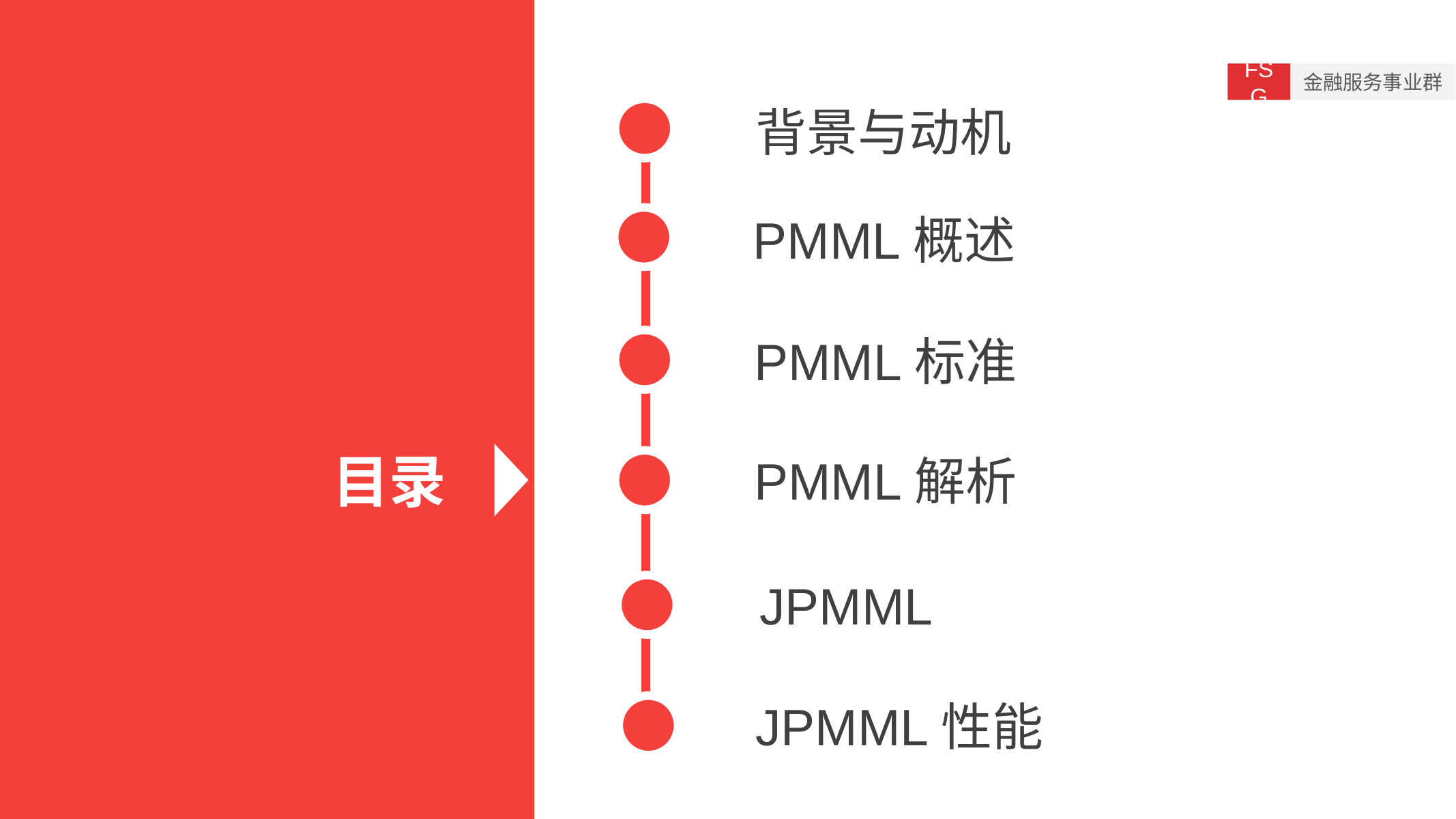

背景与动机

PMML概述

PMML标准

目录

PMML解析

JPMML

JPMML性能